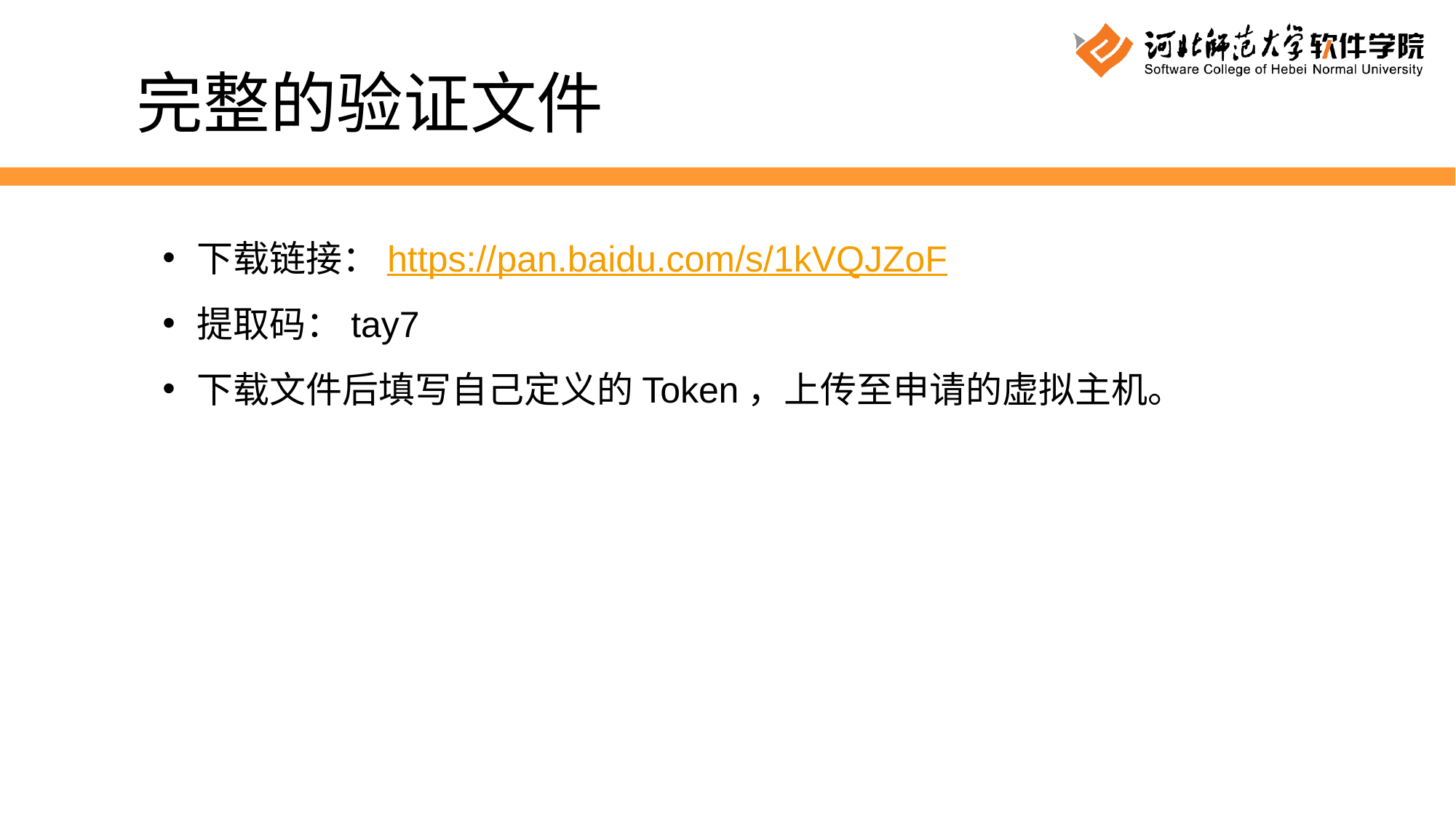

完整的验证文件
下载链接：https://pan.baidu.com/s/1kVQJZoF
提取码：tay7
下载文件后填写自己定义的Token，上传至申请的虚拟主机。